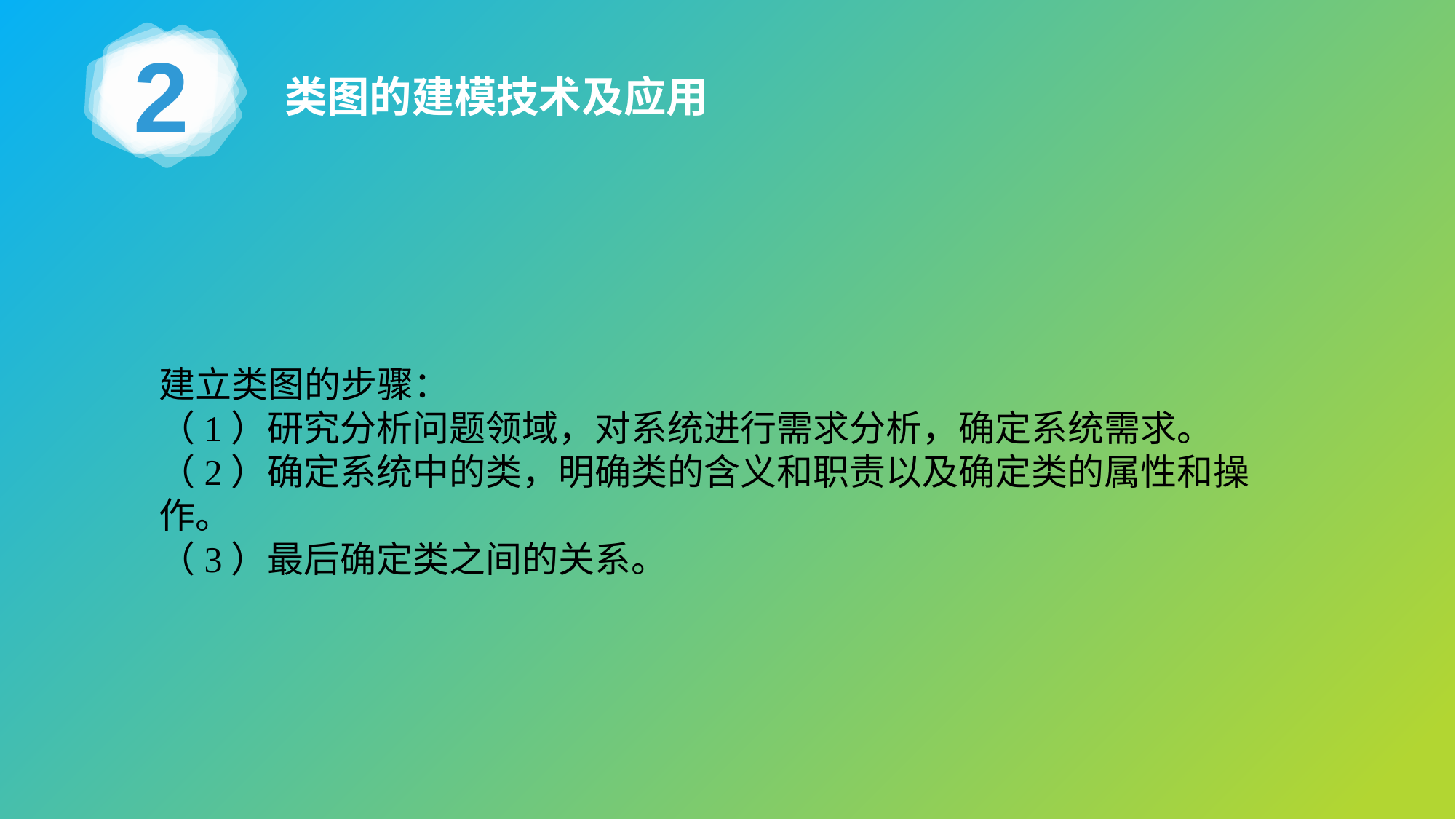

2

类图的建模技术及应用
建立类图的步骤：
（1）研究分析问题领域，对系统进行需求分析，确定系统需求。
（2）确定系统中的类，明确类的含义和职责以及确定类的属性和操作。
（3）最后确定类之间的关系。